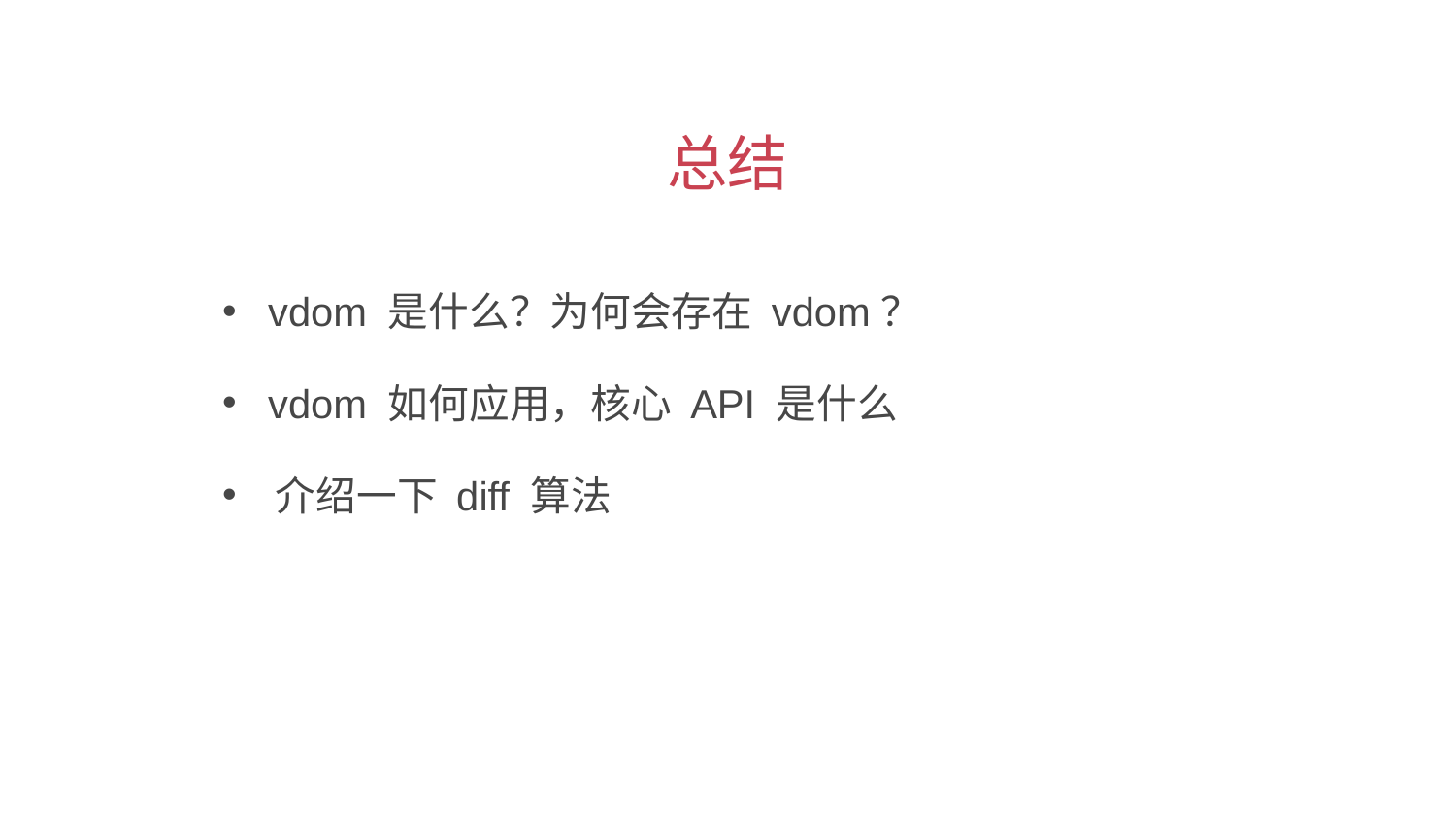

总结
 vdom 是什么？为何会存在 vdom？
 vdom 如何应用，核心 API 是什么
 介绍一下 diff 算法